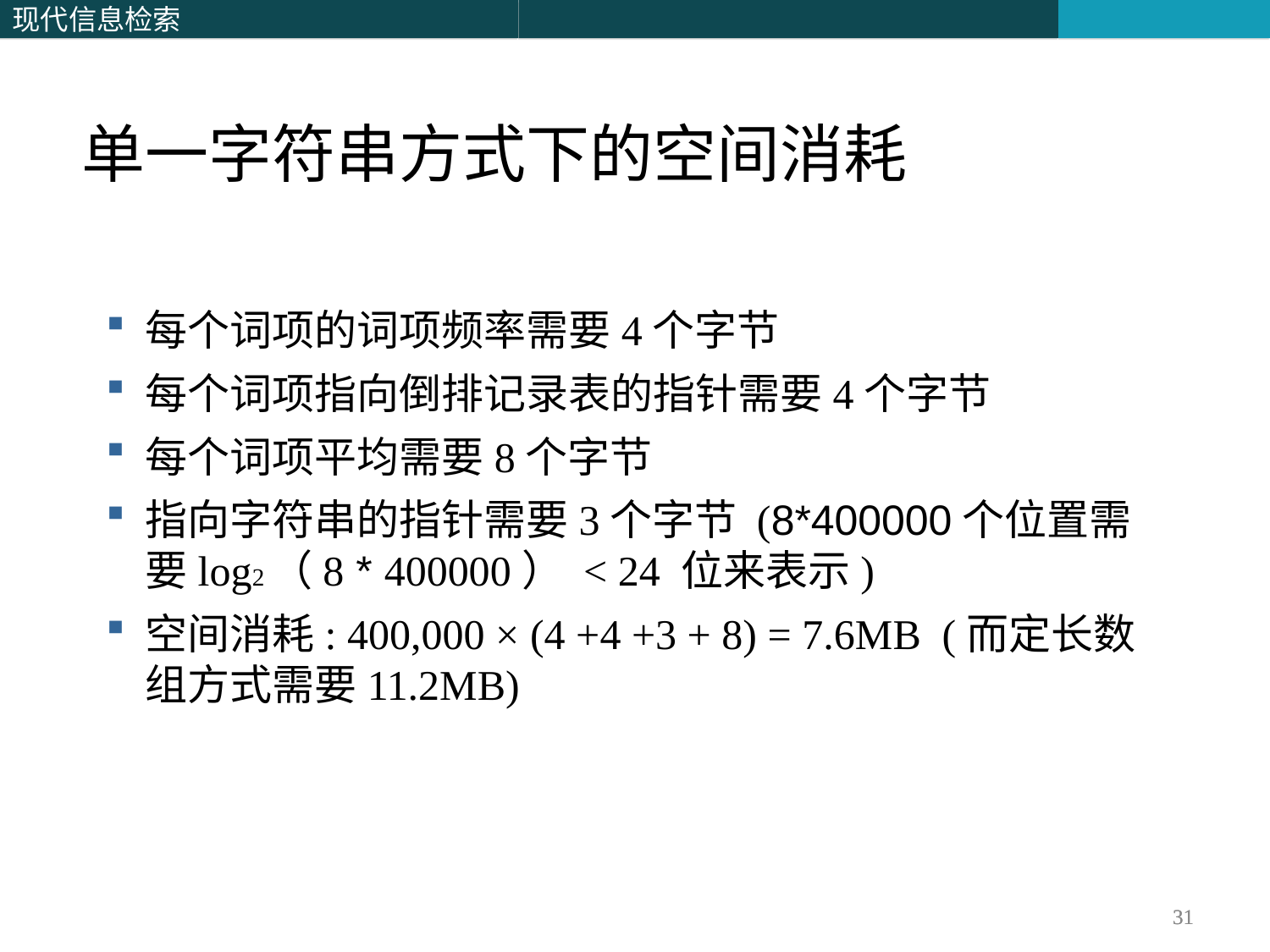

单一字符串方式下的空间消耗
每个词项的词项频率需要4个字节
每个词项指向倒排记录表的指针需要4个字节
每个词项平均需要8个字节
指向字符串的指针需要3个字节 (8*400000个位置需要log2（8 * 400000） < 24 位来表示)
空间消耗: 400,000 × (4 +4 +3 + 8) = 7.6MB  (而定长数组方式需要11.2MB)
31
31